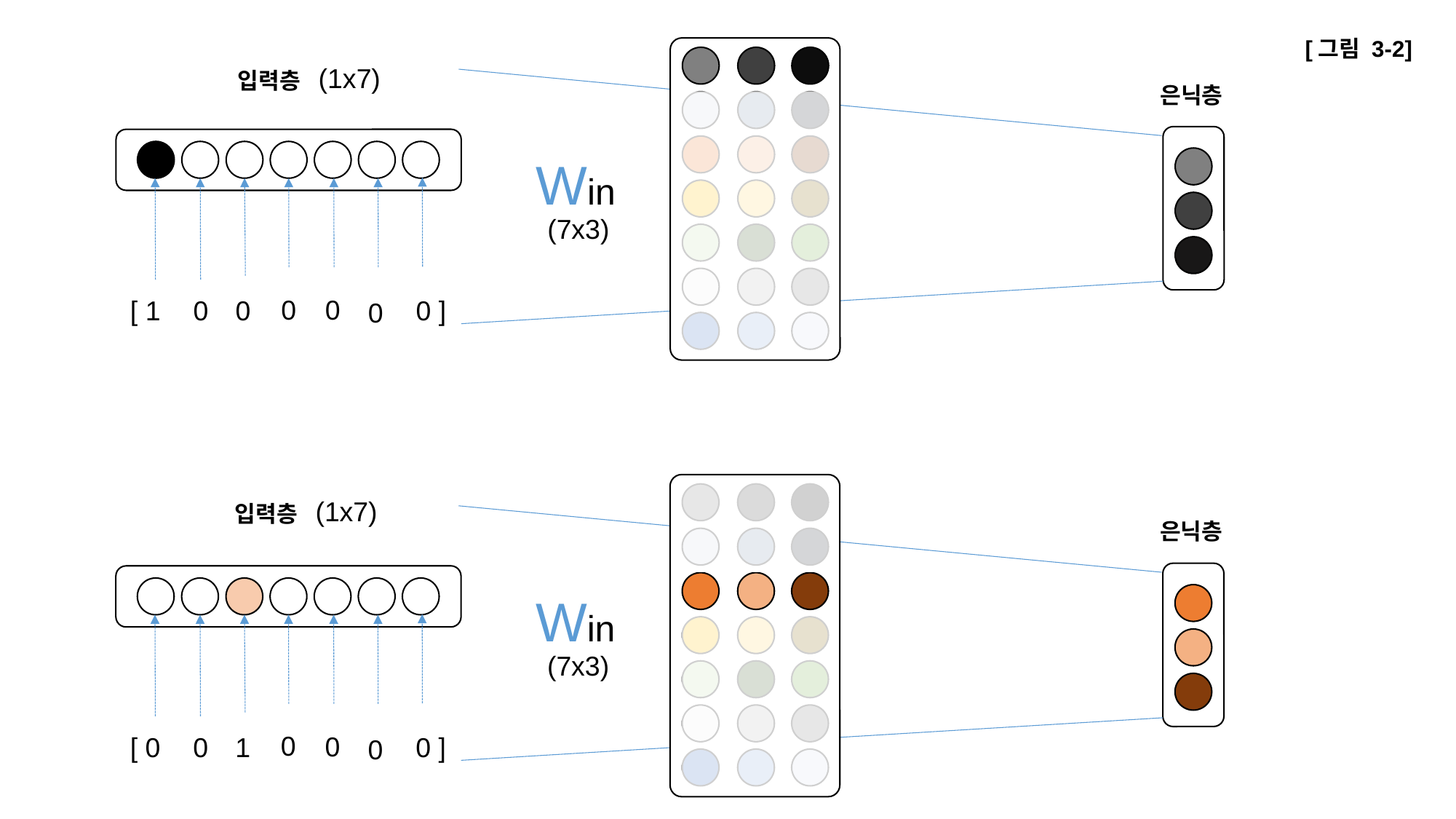

[그림 3-2]

(1x7)
입력층
은닉층

Win
(7x3)
0
0
0
[ 1
0
0 ]
0

(1x7)
입력층
은닉층

Win

(7x3)
0
0
1
[ 0
0
0 ]
0